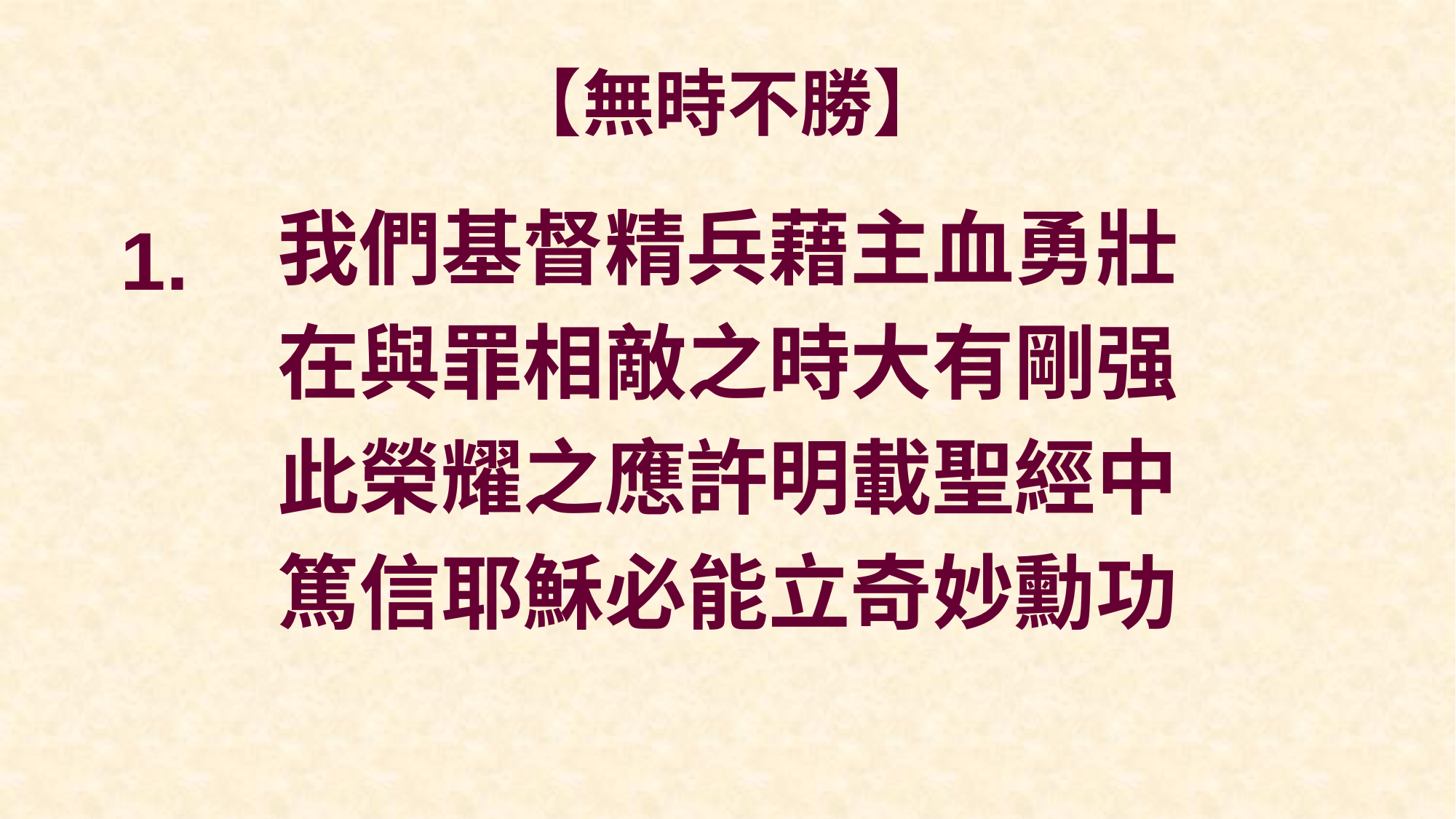

# 【無時不勝】
我們基督精兵藉主血勇壯
在與罪相敵之時大有剛强
此榮耀之應許明載聖經中
篤信耶穌必能立奇妙勳功
1.